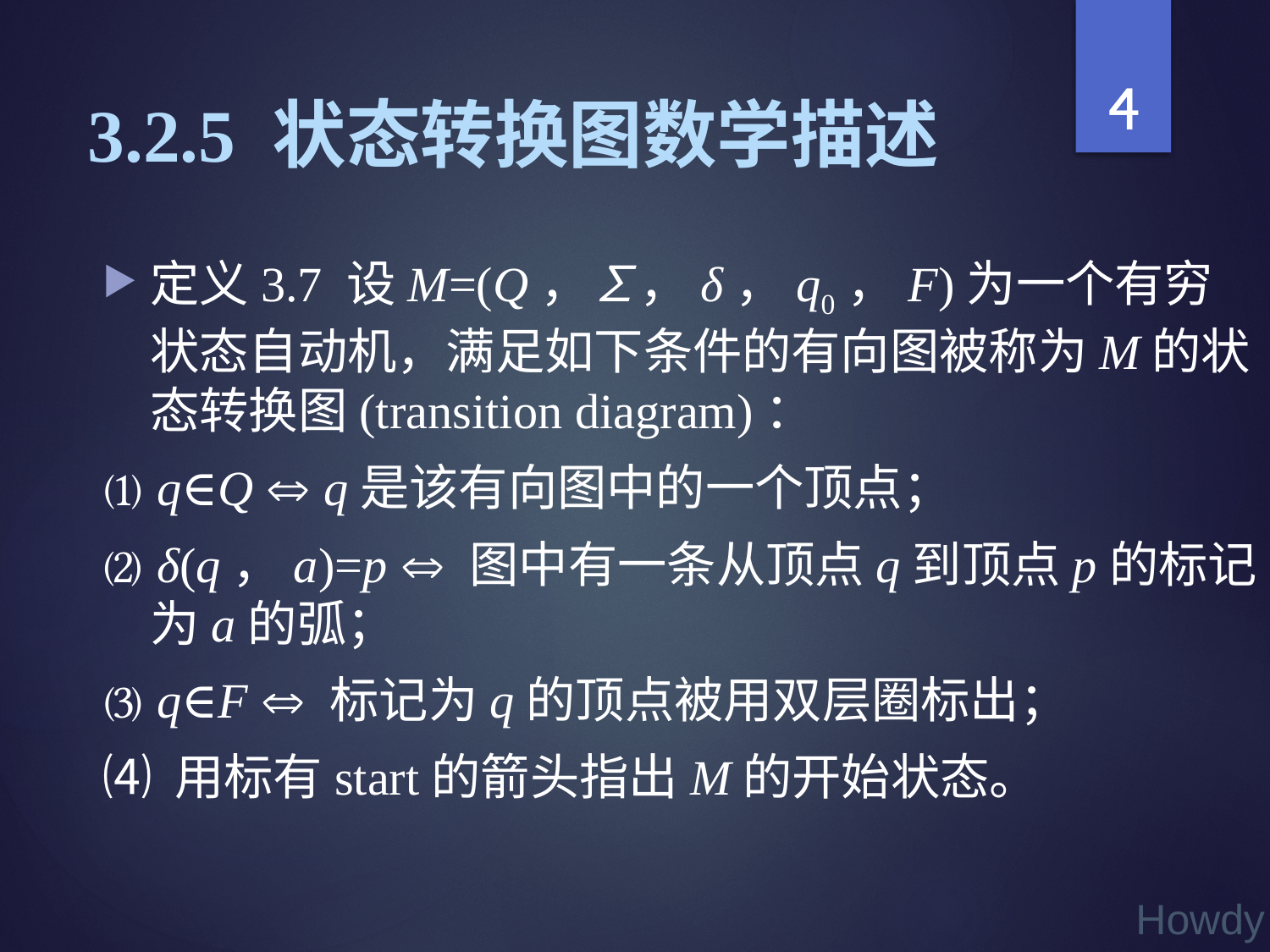

4
3.2.5 状态转换图数学描述
定义3.7 设M=(Q，∑，δ，q0，F)为一个有穷状态自动机，满足如下条件的有向图被称为M的状态转换图(transition diagram)：
⑴ q∈Q ⇔ q是该有向图中的一个顶点；
⑵ δ(q，a)=p ⇔ 图中有一条从顶点q到顶点p的标记为a的弧；
⑶ q∈F ⇔ 标记为q的顶点被用双层圈标出；
⑷ 用标有start的箭头指出M的开始状态。